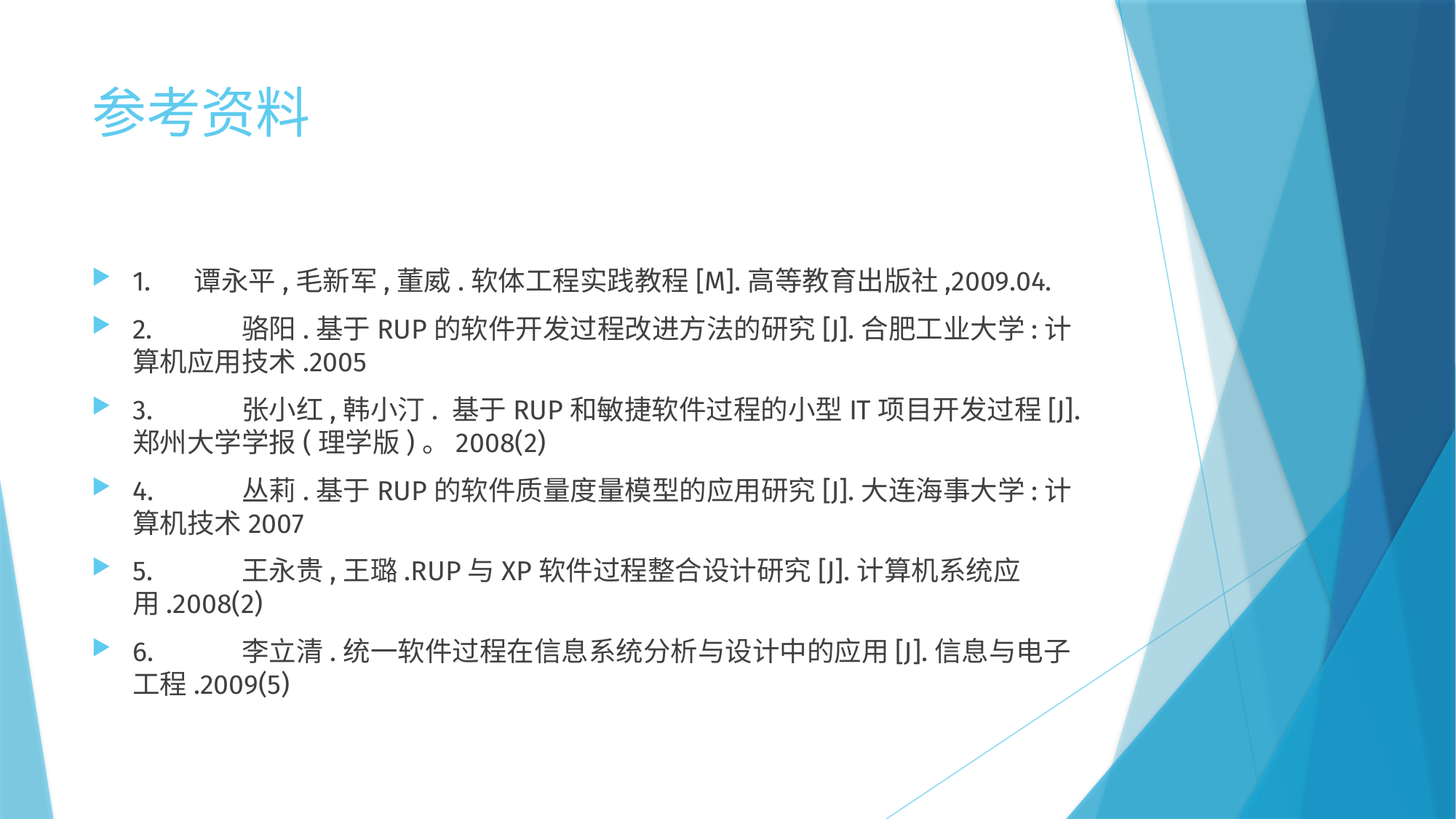

# 参考资料
1.     谭永平,毛新军,董威.软体工程实践教程[M].高等教育出版社,2009.04.
2.	骆阳.基于RUP的软件开发过程改进方法的研究[J].合肥工业大学:计算机应用技术.2005
3.	张小红,韩小汀. 基于RUP和敏捷软件过程的小型IT项目开发过程[J].郑州大学学报(理学版)。2008(2)
4.	丛莉.基于RUP的软件质量度量模型的应用研究[J].大连海事大学:计算机技术2007
5.	王永贵,王璐.RUP与XP软件过程整合设计研究[J].计算机系统应用.2008(2)
6.	李立清.统一软件过程在信息系统分析与设计中的应用[J].信息与电子工程.2009(5)